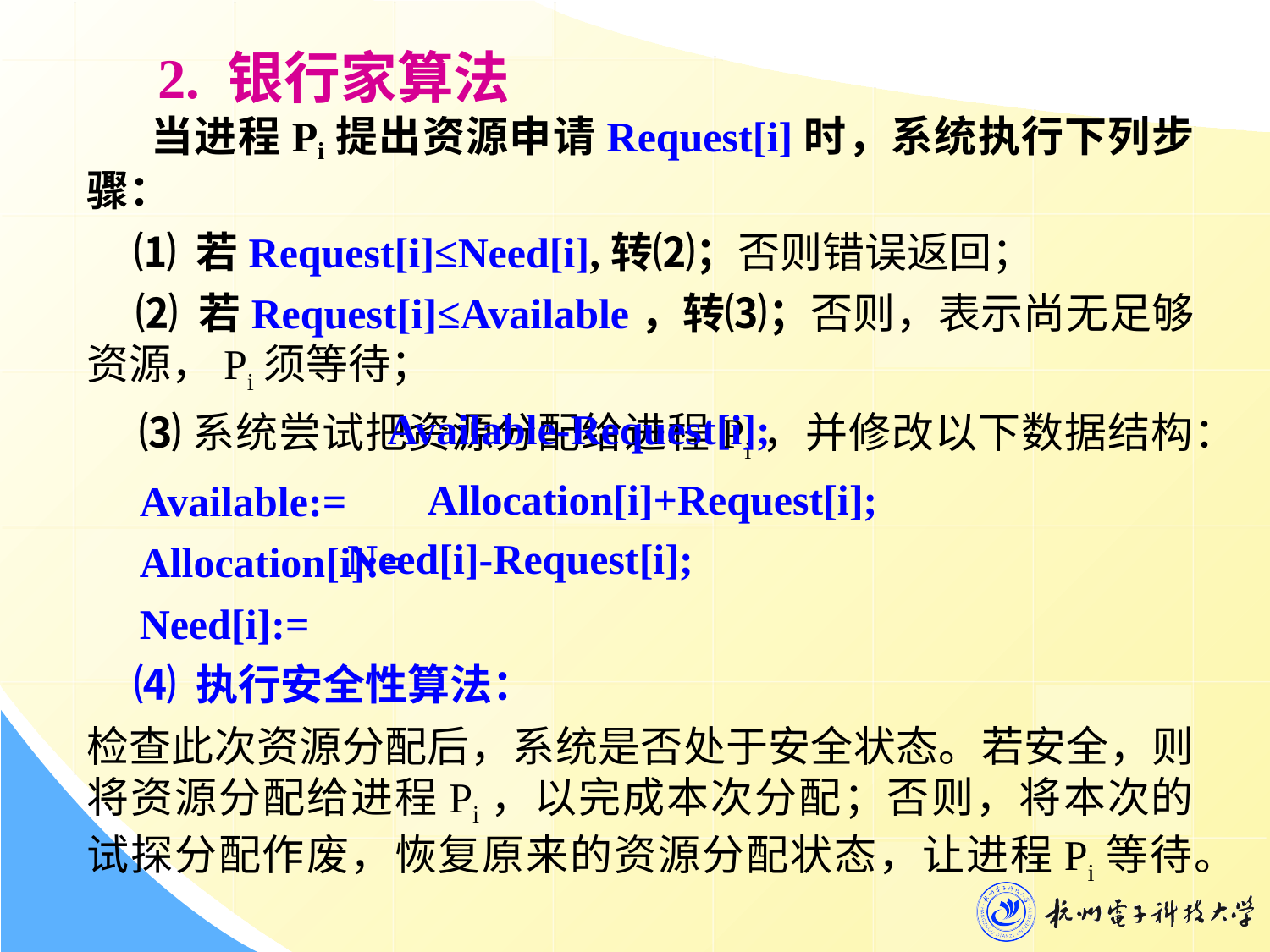

2. 银行家算法
     当进程Pi提出资源申请Request[i]时，系统执行下列步骤：
     ⑴ 若Request[i]≤Need[i],转⑵；否则错误返回；
     ⑵ 若Request[i]≤Available，转⑶；否则，表示尚无足够资源，Pi须等待；
     ⑶系统尝试把资源分配给进程Pi，并修改以下数据结构：
     Available:=
     Allocation[i]:=
     Need[i]:=
     ⑷ 执行安全性算法：
检查此次资源分配后，系统是否处于安全状态。若安全，则将资源分配给进程Pi，以完成本次分配；否则，将本次的试探分配作废，恢复原来的资源分配状态，让进程Pi等待。
Available-Request[i];
Allocation[i]+Request[i];
Need[i]-Request[i];